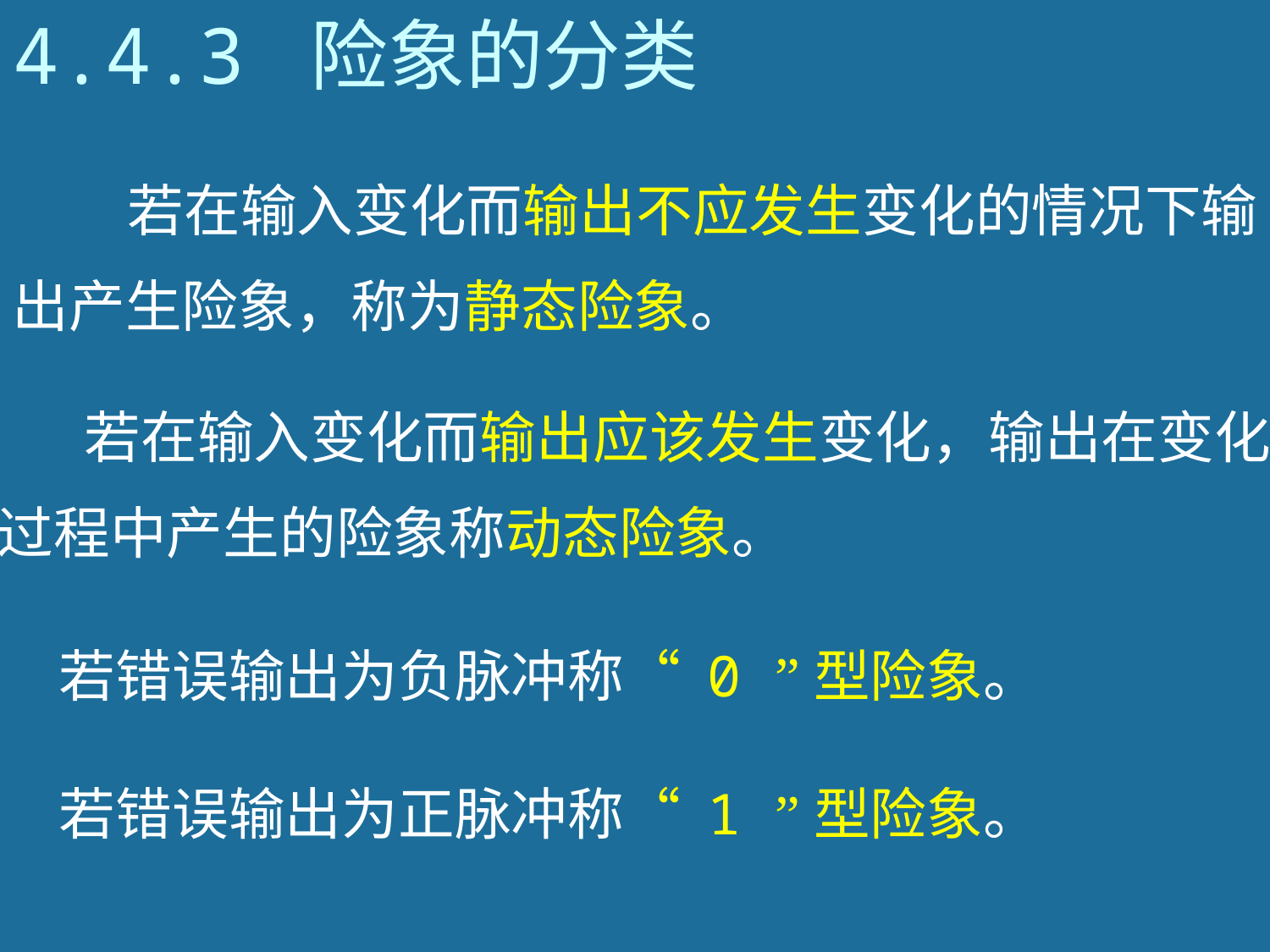

# 4.4.3 险象的分类
若在输入变化而输出不应发生变化的情况下输
出产生险象，称为静态险象。
若在输入变化而输出应该发生变化，输出在变化
过程中产生的险象称动态险象。
若错误输出为负脉冲称“ 0 ”型险象。
若错误输出为正脉冲称“ 1 ”型险象。
241